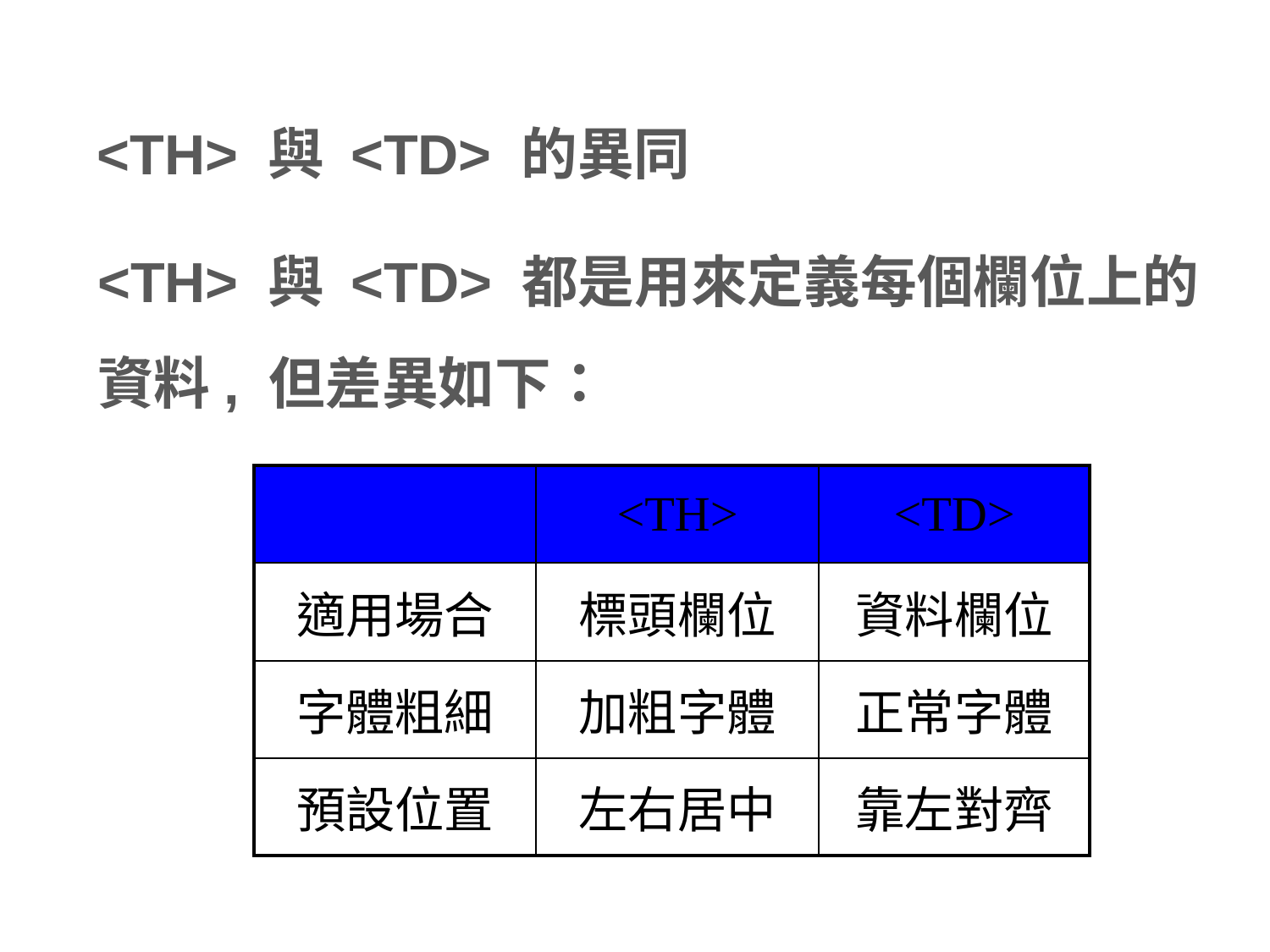

# <TH> 與 <TD> 的異同
<TH> 與 <TD> 都是用來定義每個欄位上的資料, 但差異如下：
|  | <TH> | <TD> |
| --- | --- | --- |
| 適用場合 | 標頭欄位 | 資料欄位 |
| 字體粗細 | 加粗字體 | 正常字體 |
| 預設位置 | 左右居中 | 靠左對齊 |